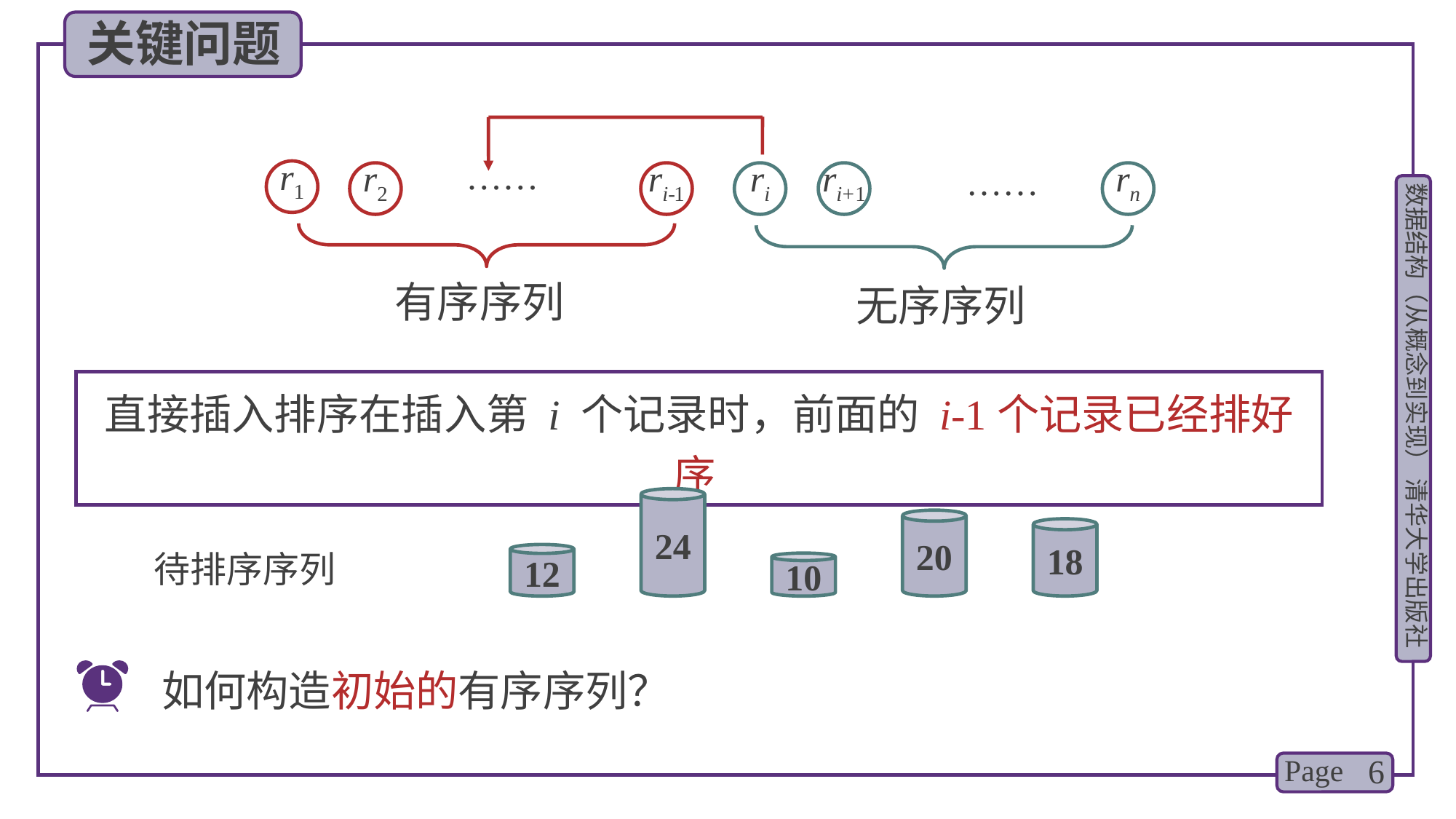

关键问题

……
r1
r2
ri-1
ri
ri+1
rn
……

有序序列

无序序列
直接插入排序在插入第 i 个记录时，前面的 i-1个记录已经排好序
24
20
18
12
10
待排序序列
如何构造初始的有序序列？